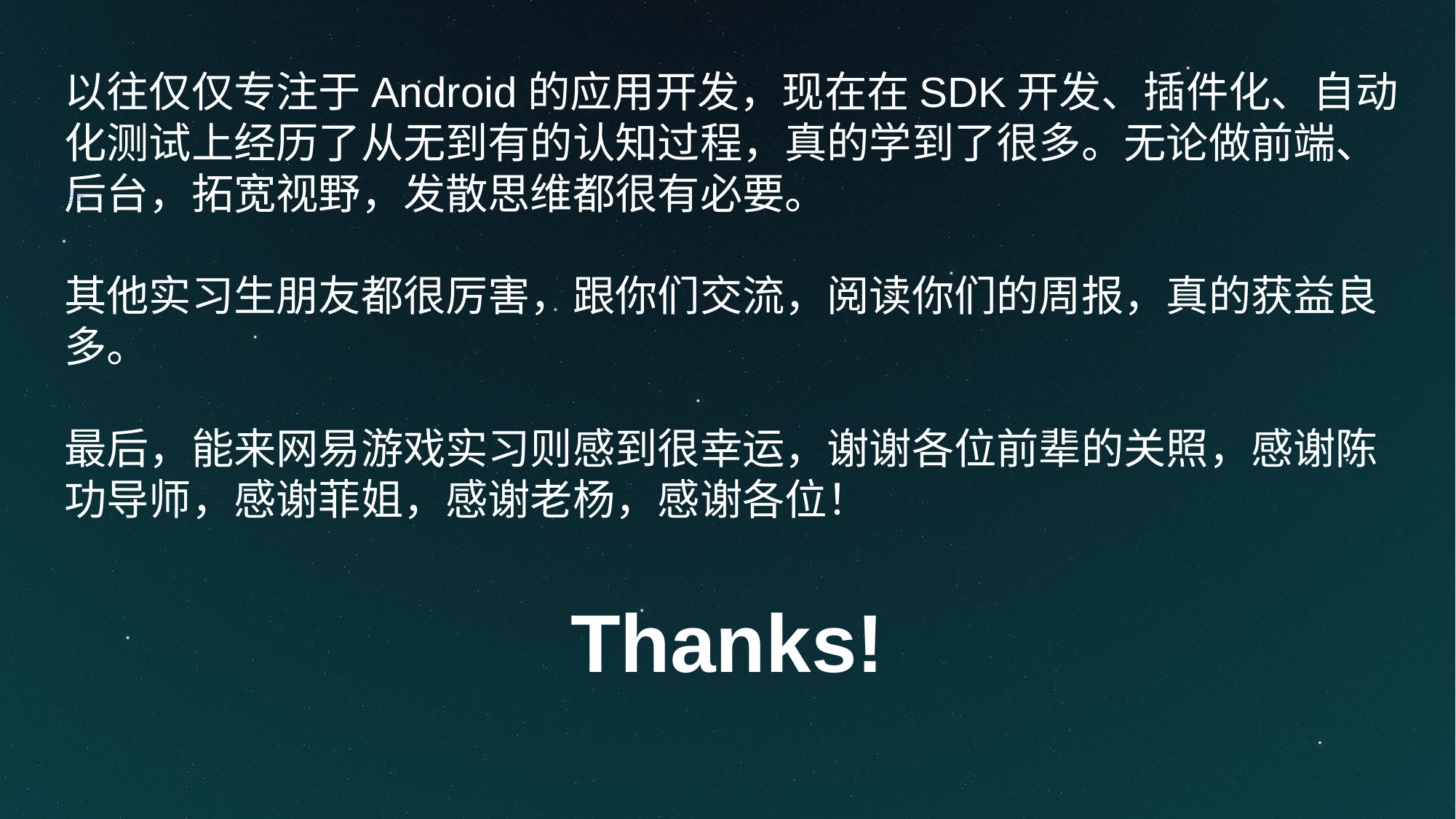

以往仅仅专注于Android的应用开发，现在在SDK开发、插件化、自动化测试上经历了从无到有的认知过程，真的学到了很多。无论做前端、后台，拓宽视野，发散思维都很有必要。

其他实习生朋友都很厉害，跟你们交流，阅读你们的周报，真的获益良多。

最后，能来网易游戏实习则感到很幸运，谢谢各位前辈的关照，感谢陈功导师，感谢菲姐，感谢老杨，感谢各位！
PPT模板下载：www.1ppt.com/moban/     行业PPT模板：www.1ppt.com/hangye/
节日PPT模板：www.1ppt.com/jieri/           PPT素材下载：www.1ppt.com/sucai/
PPT背景图片：www.1ppt.com/beijing/      PPT图表下载：www.1ppt.com/tubiao/
优秀PPT下载：www.1ppt.com/xiazai/        PPT教程： www.1ppt.com/powerpoint/
Word教程： www.1ppt.com/word/              Excel教程：www.1ppt.com/excel/
资料下载：www.1ppt.com/ziliao/                PPT课件下载：www.1ppt.com/kejian/
范文下载：www.1ppt.com/fanwen/             试卷下载：www.1ppt.com/shiti/
教案下载：www.1ppt.com/jiaoan/        PPT论坛：www.1ppt.cn

Thanks!